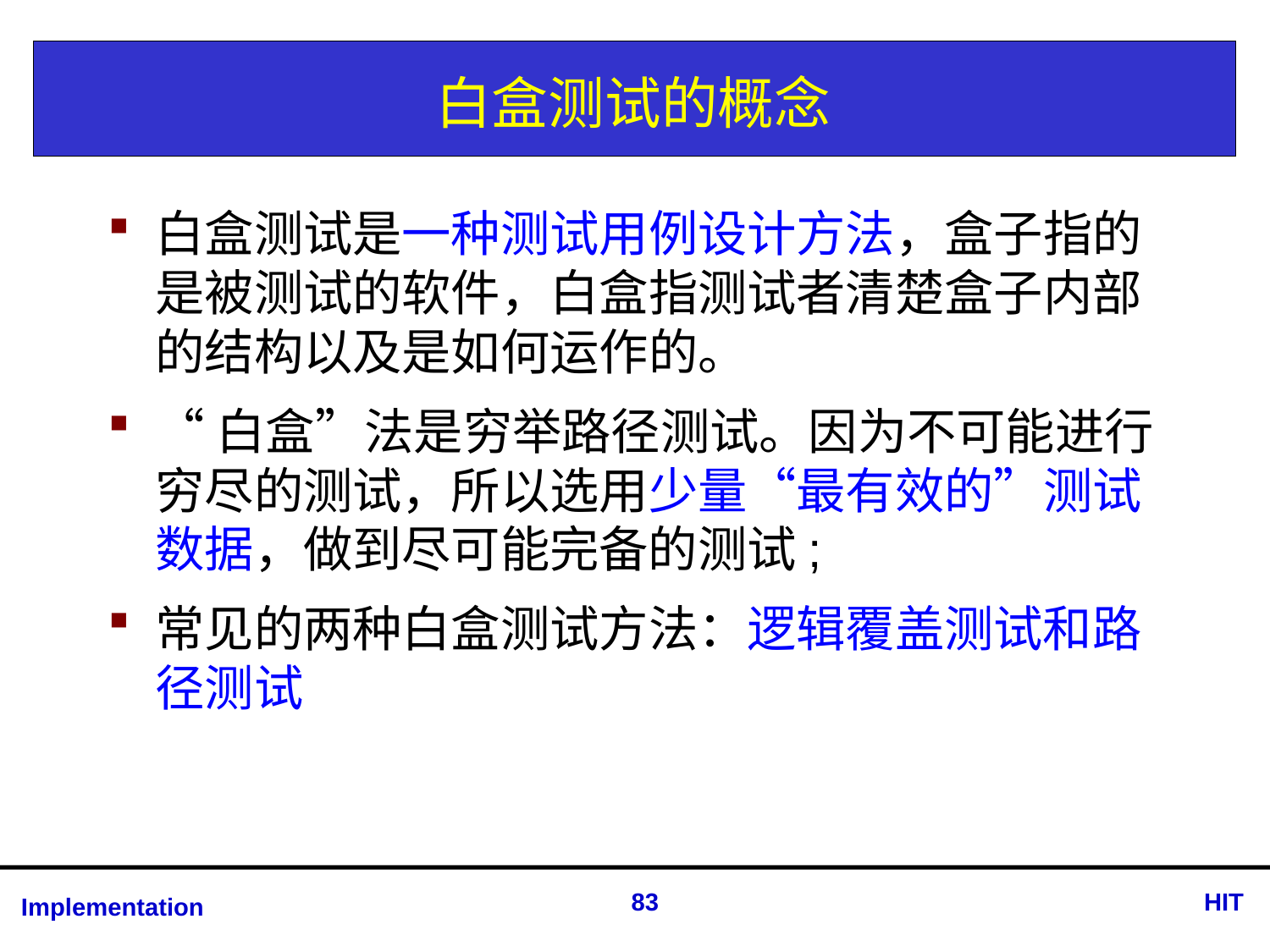

# 白盒测试的概念
白盒测试是一种测试用例设计方法，盒子指的是被测试的软件，白盒指测试者清楚盒子内部的结构以及是如何运作的。
“白盒”法是穷举路径测试。因为不可能进行穷尽的测试，所以选用少量“最有效的”测试数据，做到尽可能完备的测试;
常见的两种白盒测试方法：逻辑覆盖测试和路径测试